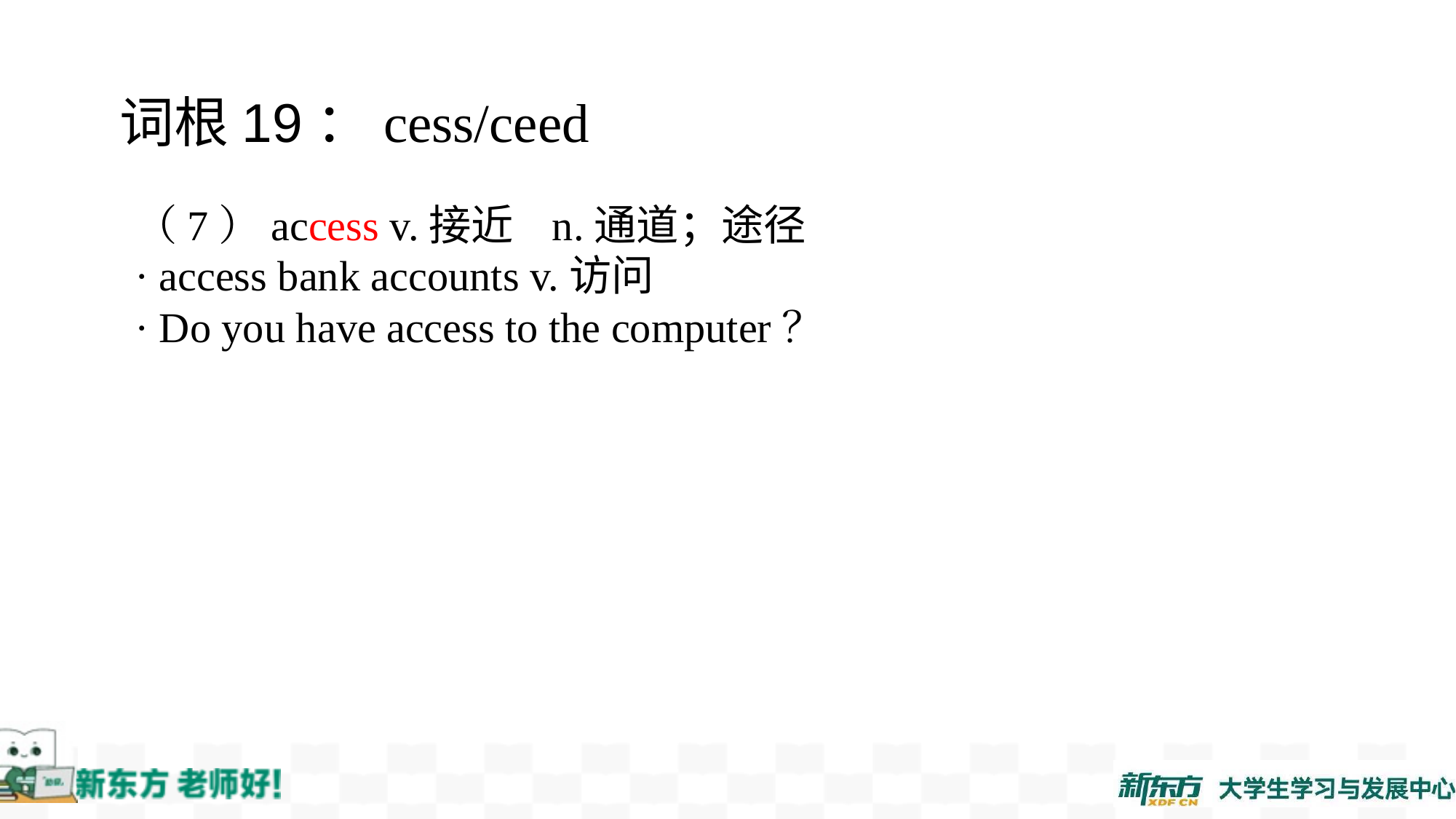

词根19：cess/ceed
（7）access v.接近   n.通道；途径
· access bank accounts v.访问
· Do you have access to the computer？